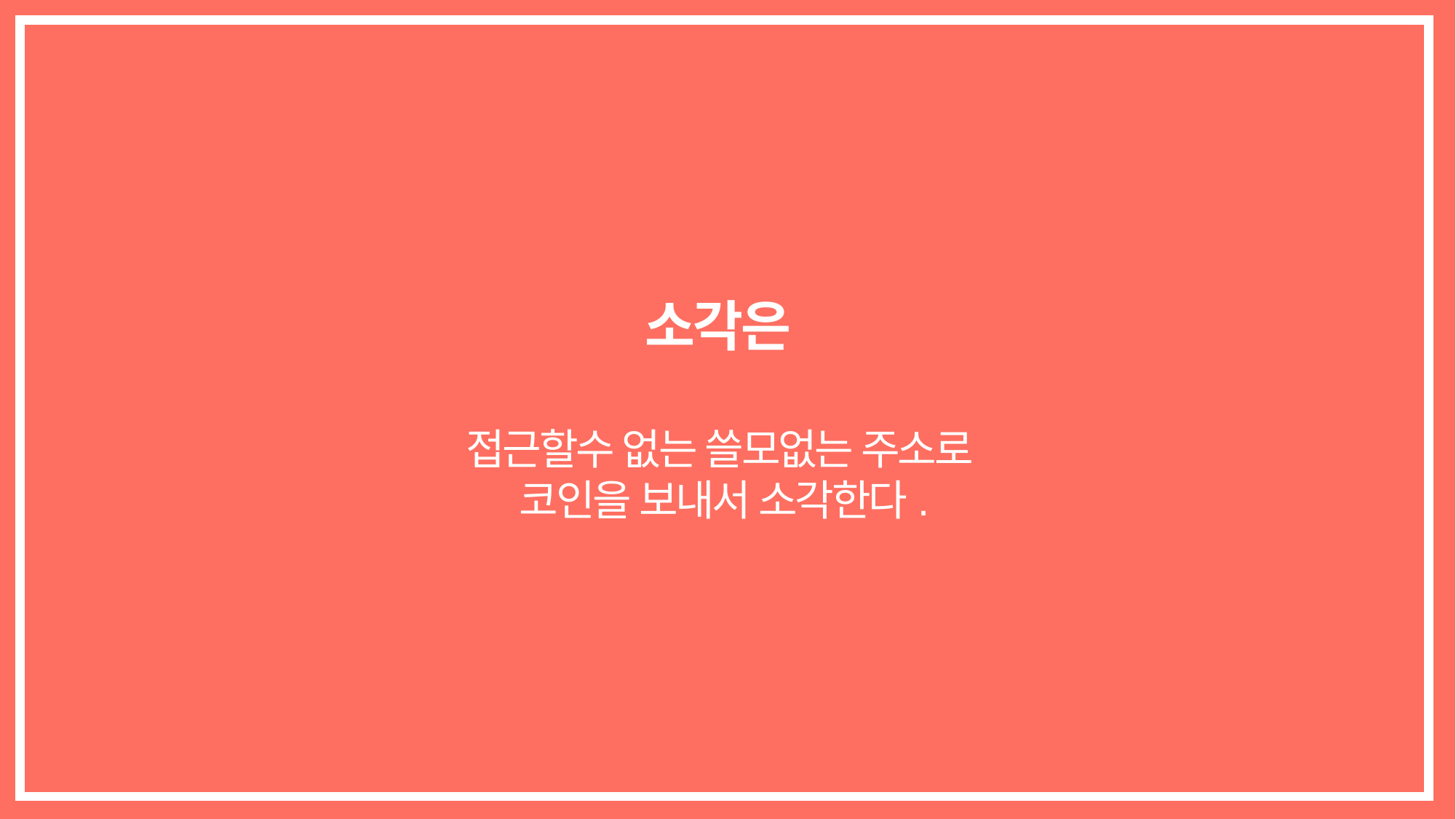

소각은

접근할수 없는 쓸모없는 주소로
코인을 보내서 소각한다.